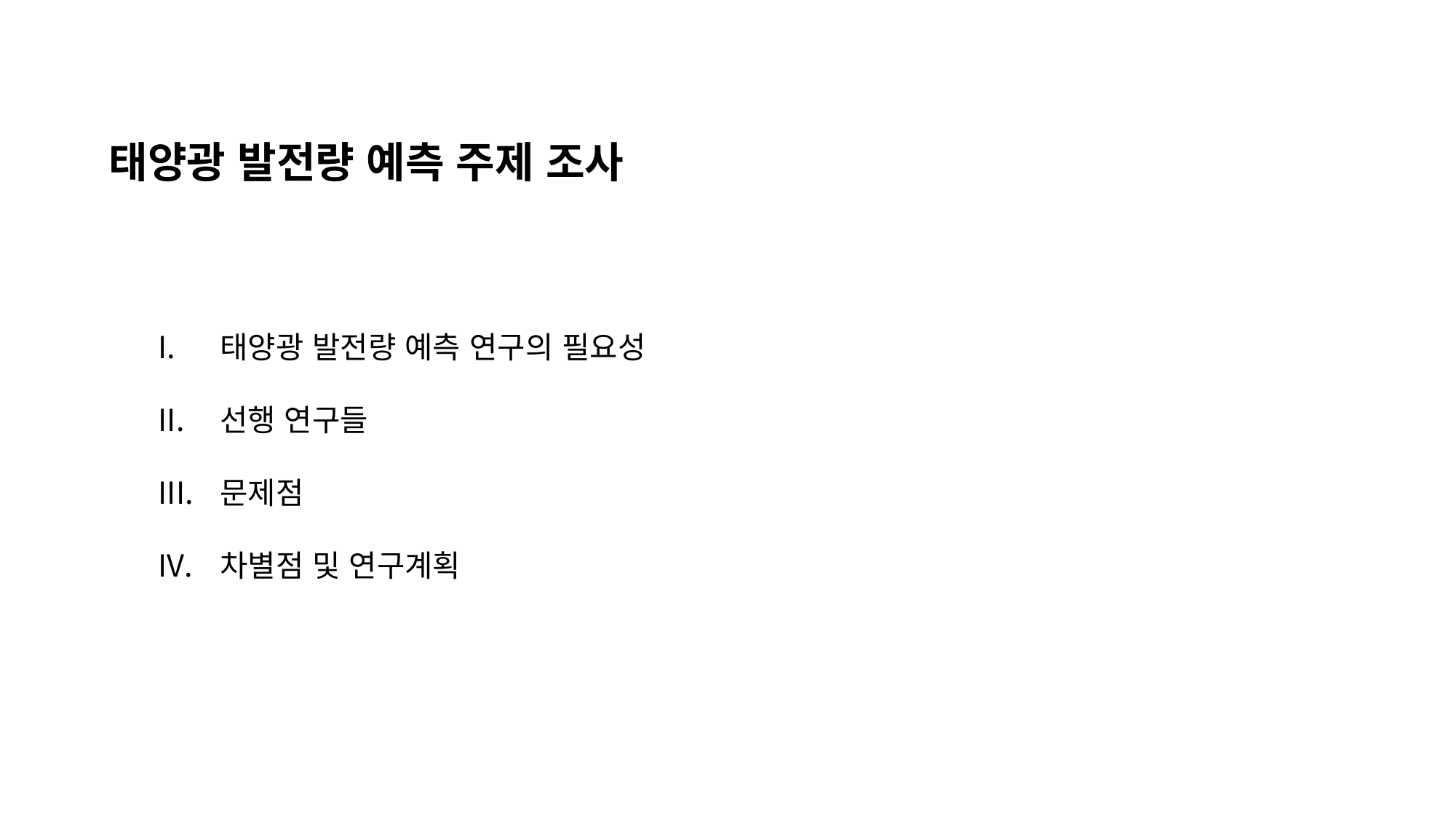

태양광 발전량 예측 주제 조사
태양광 발전량 예측 연구의 필요성

선행 연구들

문제점

차별점 및 연구계획